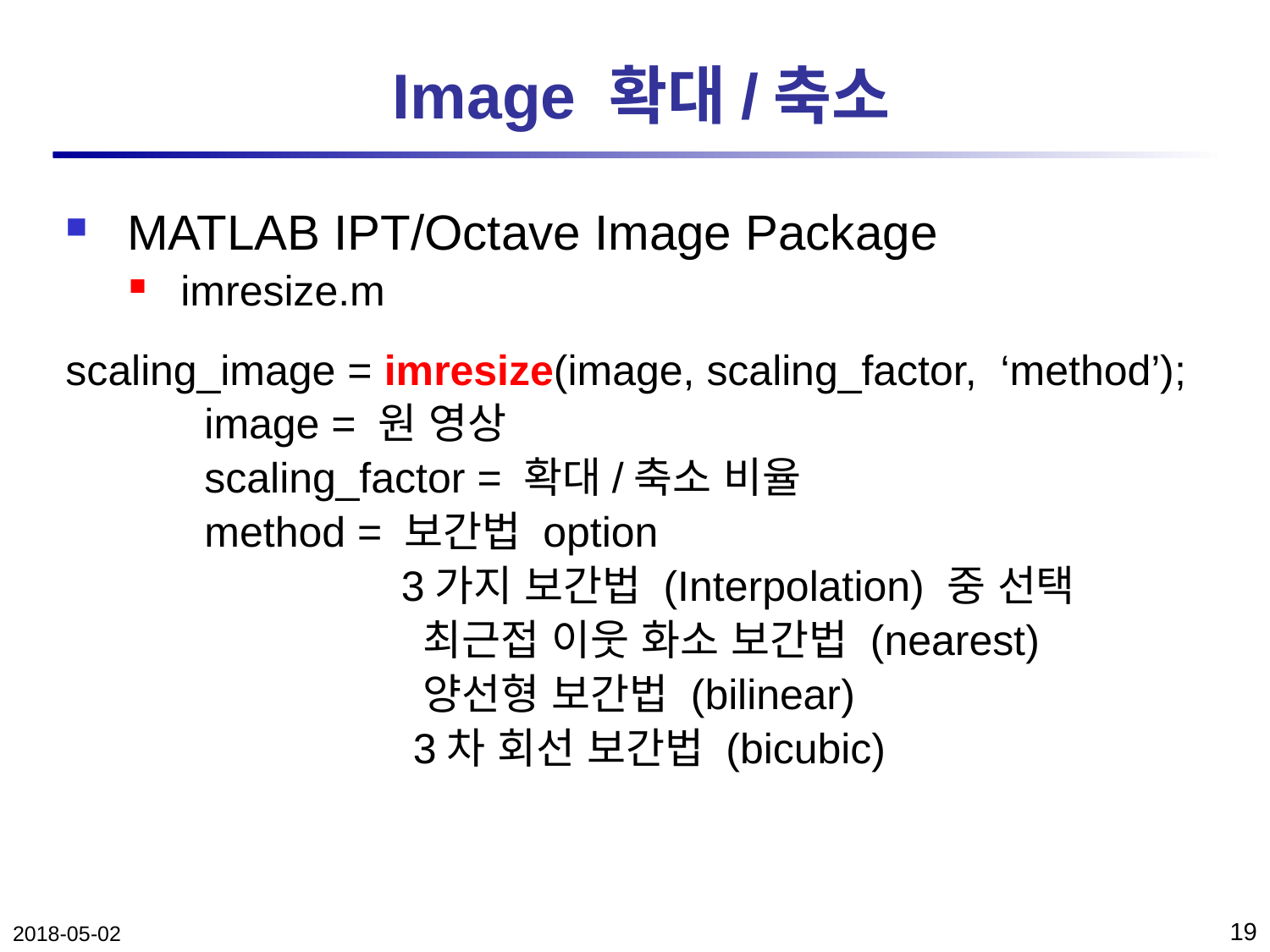

# Image 확대/축소
 MATLAB IPT/Octave Image Package
 imresize.m
scaling_image = imresize(image, scaling_factor,  ‘method’);
 image = 원 영상
 scaling_factor = 확대/축소 비율
 method = 보간법 option
3가지 보간법 (Interpolation) 중 선택
 최근접 이웃 화소 보간법 (nearest)
 양선형 보간법 (bilinear)
 3차 회선 보간법 (bicubic)

2018-05-02
19